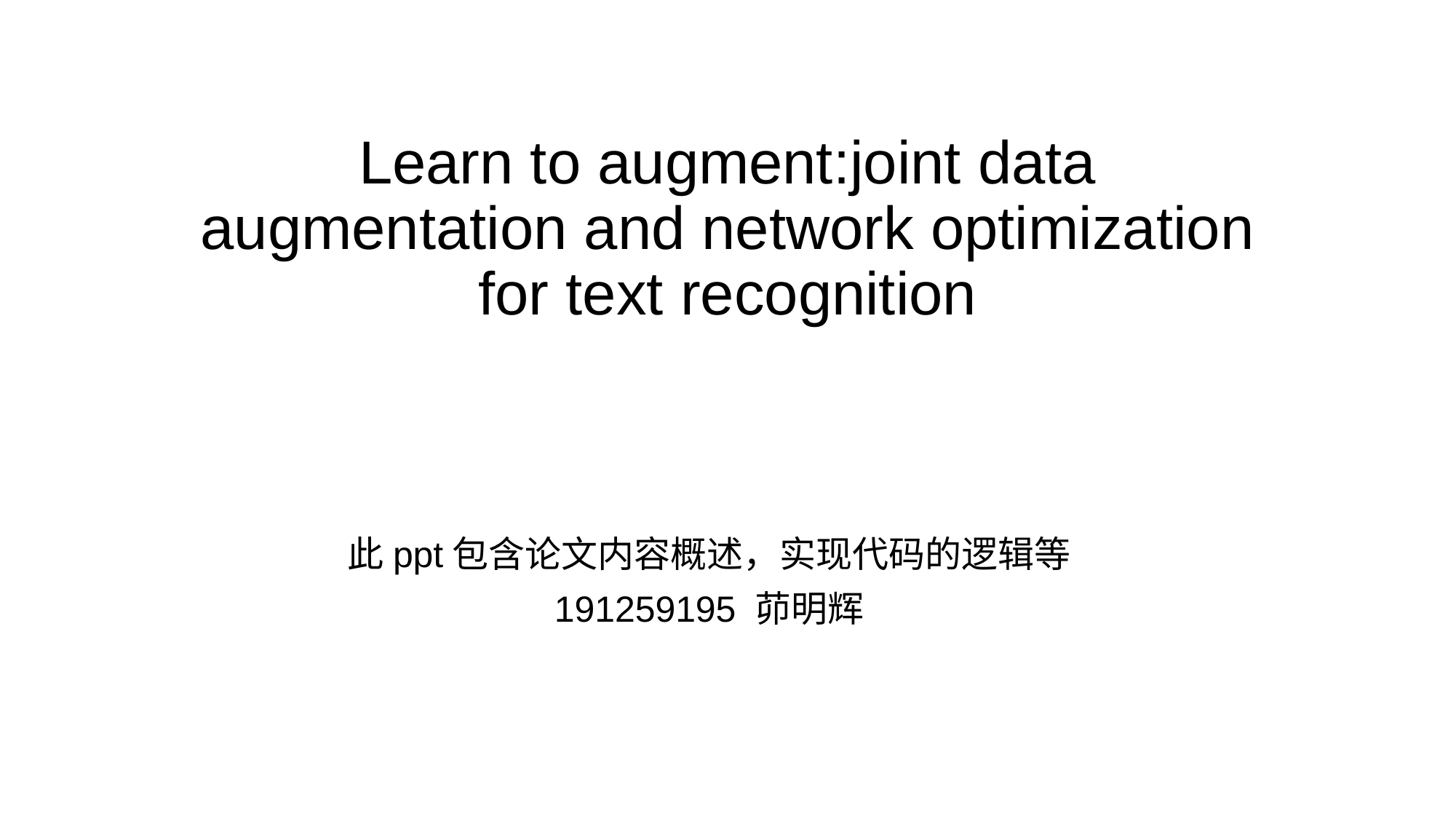

# Learn to augment:joint data augmentation and network optimization for text recognition
此ppt包含论文内容概述，实现代码的逻辑等
191259195 茆明辉